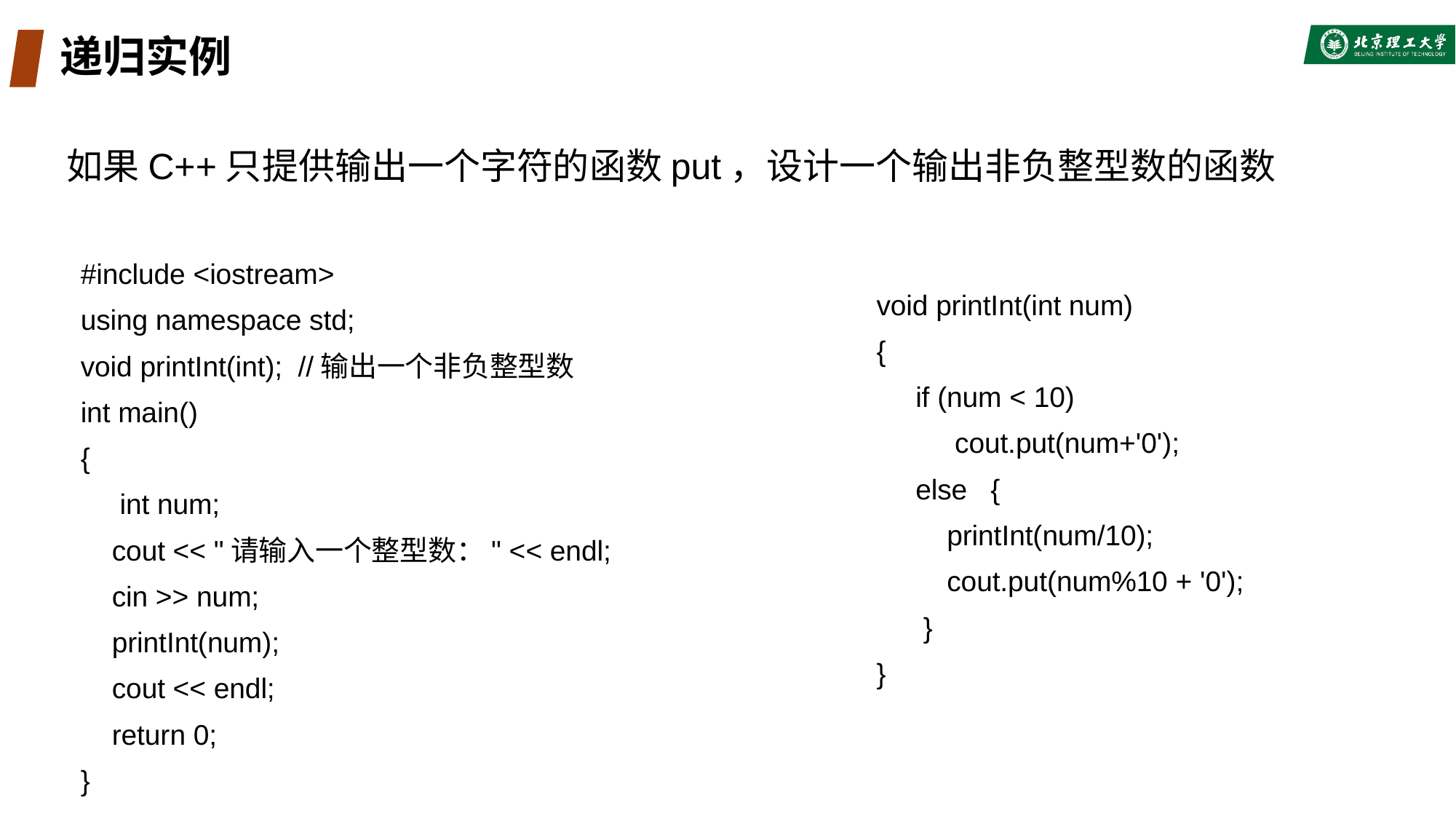

# 递归实例
如果C++只提供输出一个字符的函数put，设计一个输出非负整型数的函数
#include <iostream>
using namespace std;
void printInt(int);  //输出一个非负整型数
int main()
{
     int num;
    cout << "请输入一个整型数：" << endl;
    cin >> num;
    printInt(num);
    cout << endl;
    return 0;
}
void printInt(int num)
{
     if (num < 10)
          cout.put(num+'0');
     else   {
         printInt(num/10);
         cout.put(num%10 + '0');
      }
}